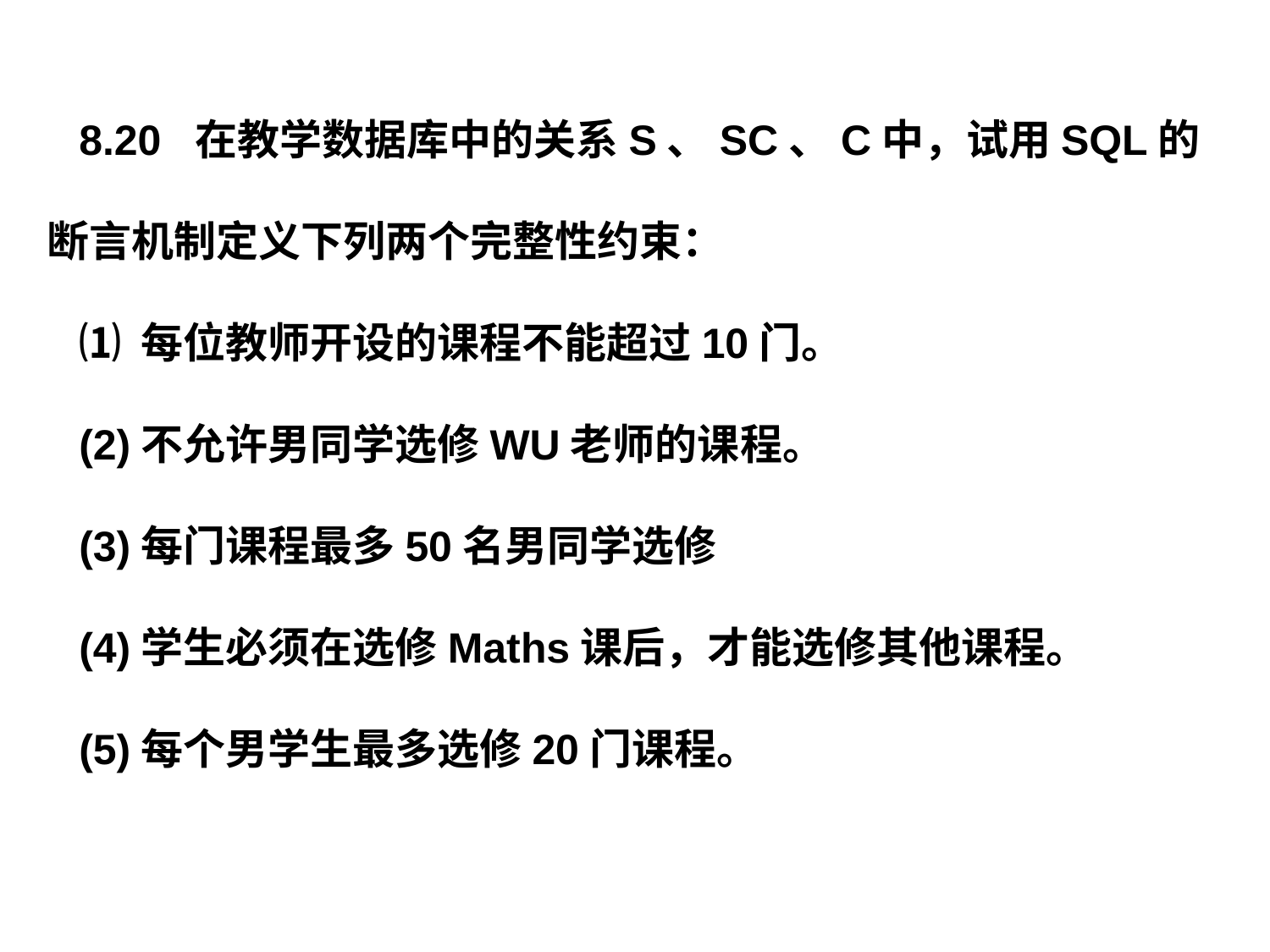

8.20  在教学数据库中的关系S、SC、C中，试用SQL的断言机制定义下列两个完整性约束：
⑴ 每位教师开设的课程不能超过10门。
(2)不允许男同学选修WU老师的课程。
(3)每门课程最多50名男同学选修
(4)学生必须在选修Maths课后，才能选修其他课程。
(5)每个男学生最多选修20门课程。